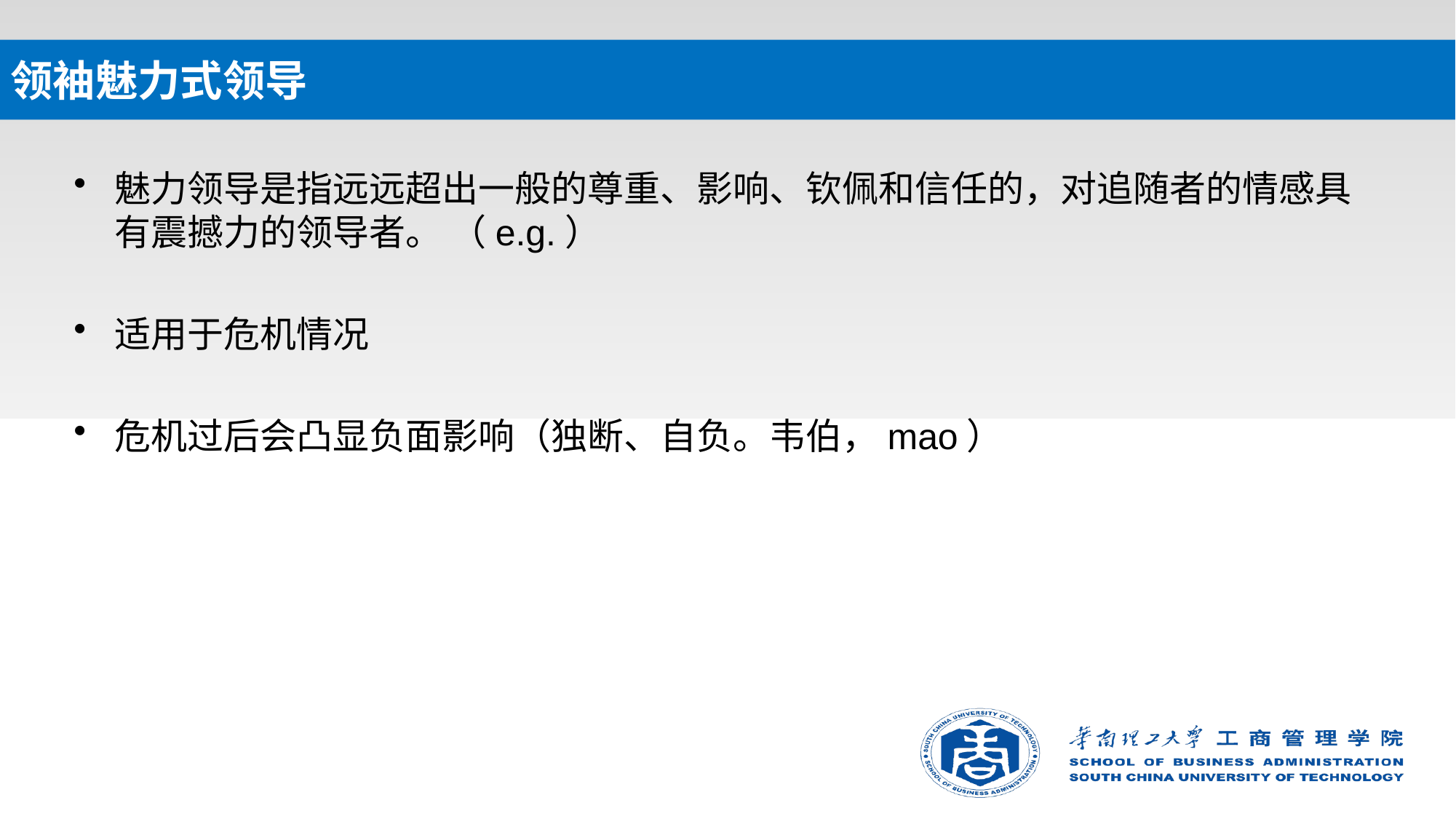

# 领袖魅力式领导
魅力领导是指远远超出一般的尊重、影响、钦佩和信任的，对追随者的情感具有震撼力的领导者。 （e.g.）

适用于危机情况

危机过后会凸显负面影响（独断、自负。韦伯，mao）